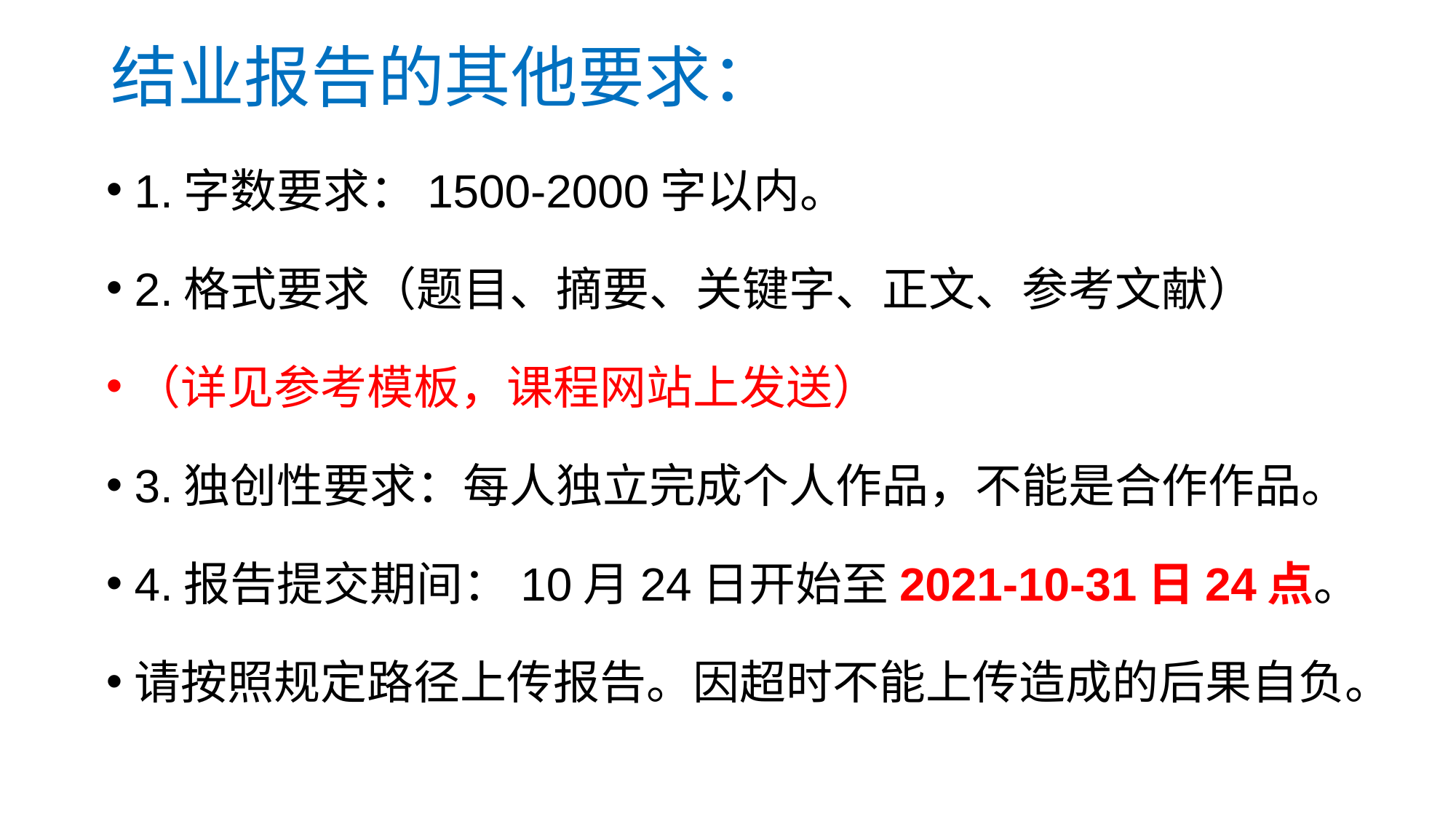

# 结业报告的其他要求：
1.字数要求：1500-2000字以内。
2.格式要求（题目、摘要、关键字、正文、参考文献）
（详见参考模板，课程网站上发送）
3.独创性要求：每人独立完成个人作品，不能是合作作品。
4.报告提交期间：10月24日开始至2021-10-31日24点。
请按照规定路径上传报告。因超时不能上传造成的后果自负。